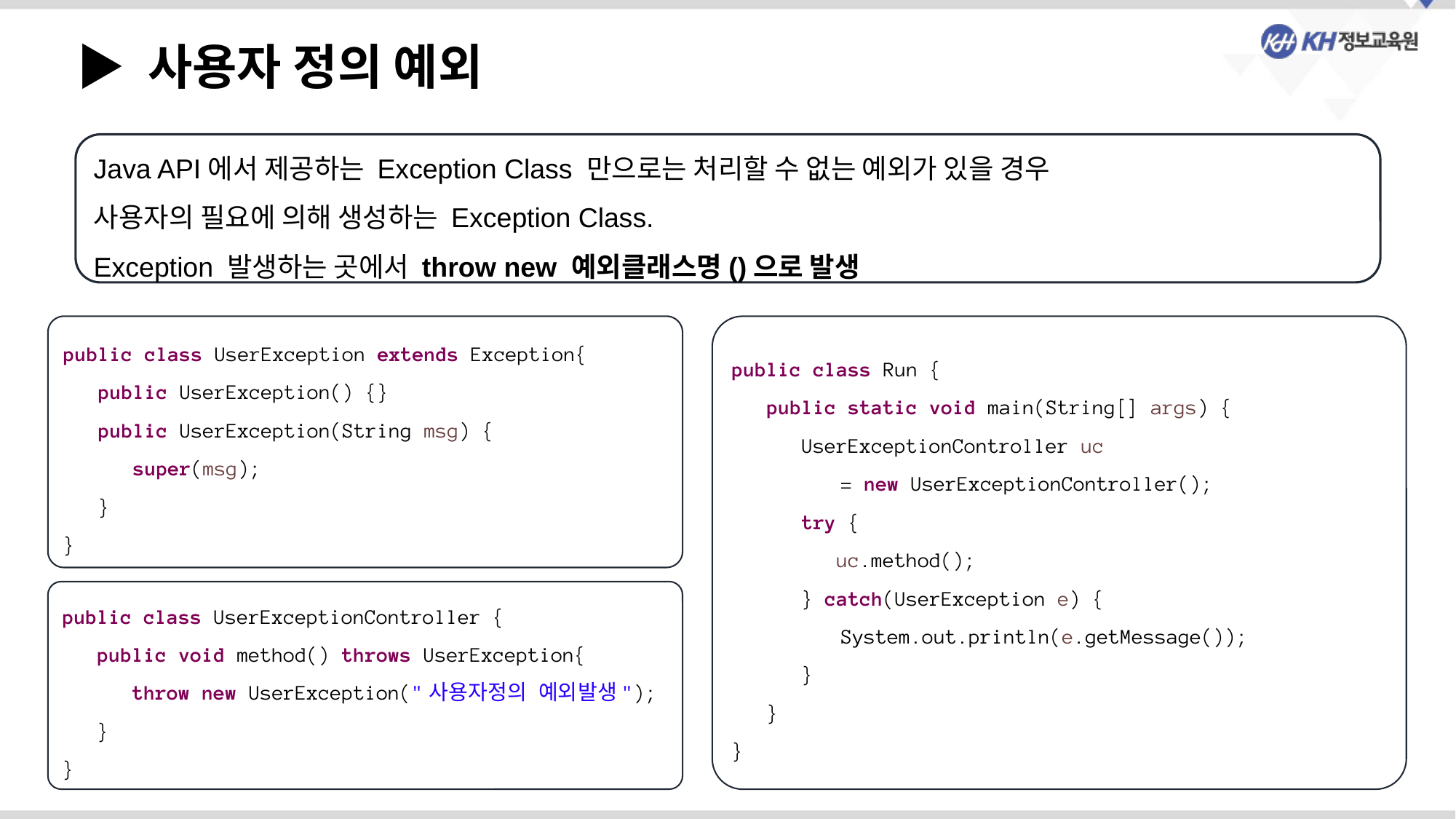

▶ 사용자 정의 예외
Java API에서 제공하는 Exception Class 만으로는 처리할 수 없는 예외가 있을 경우
사용자의 필요에 의해 생성하는 Exception Class.
Exception 발생하는 곳에서 throw new 예외클래스명()으로 발생
public class UserException extends Exception{
   public UserException() {}
   public UserException(String msg) {
      super(msg);
   }
}
public class Run {
   public static void main(String[] args) {
      UserExceptionController uc
	= new UserExceptionController();
      try {
         uc.method();
      } catch(UserException e) {
	System.out.println(e.getMessage());
      }
   }
}
public class UserExceptionController {
   public void method() throws UserException{
      throw new UserException("사용자정의 예외발생");
   }
}